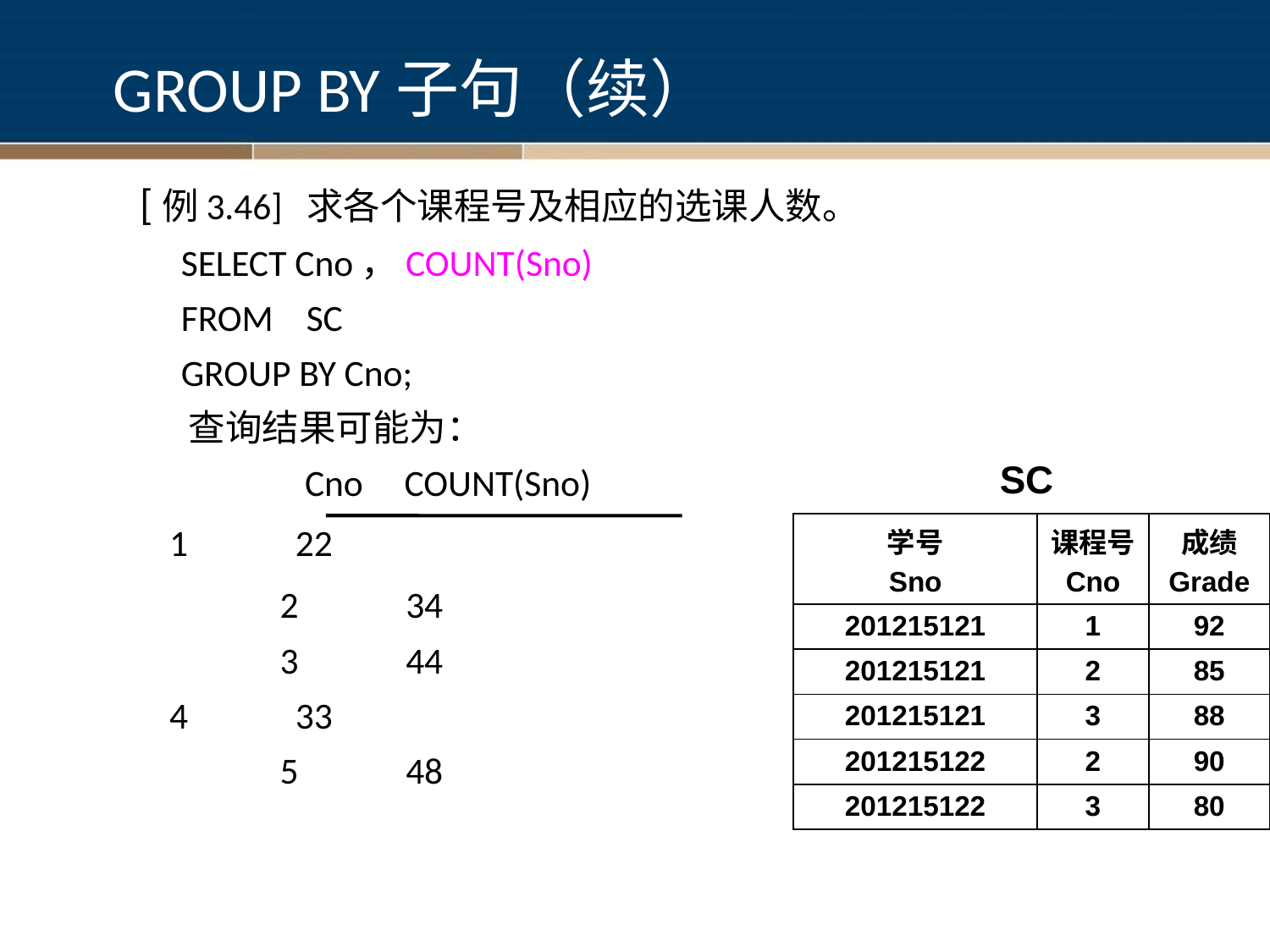

GROUP BY子句（续）
[例3.46]  求各个课程号及相应的选课人数。
     SELECT Cno，COUNT(Sno)
     FROM    SC
     GROUP BY Cno;
     查询结果可能为：
                    Cno     COUNT(Sno)
 			1             22
    		2             34
     		3             44
  			4             33
       		5             48
SC
| 学号 Sno | 课程号 Cno | 成绩 Grade |
| --- | --- | --- |
| 201215121 | 1 | 92 |
| 201215121 | 2 | 85 |
| 201215121 | 3 | 88 |
| 201215122 | 2 | 90 |
| 201215122 | 3 | 80 |